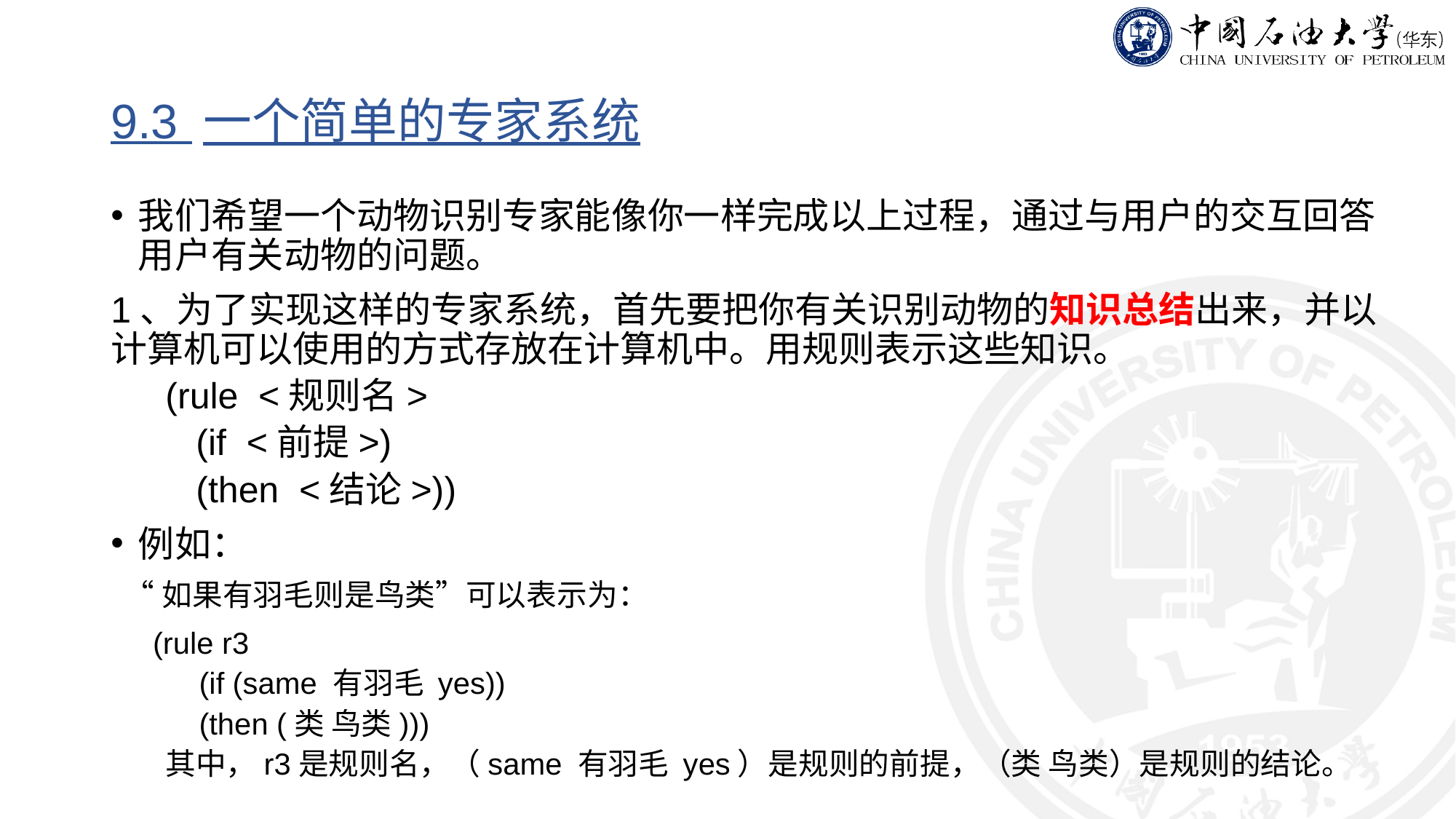

# 9.3 一个简单的专家系统
我们希望一个动物识别专家能像你一样完成以上过程，通过与用户的交互回答用户有关动物的问题。
1、为了实现这样的专家系统，首先要把你有关识别动物的知识总结出来，并以计算机可以使用的方式存放在计算机中。用规则表示这些知识。
(rule  <规则名>
   (if  <前提>)
   (then  <结论>))
例如：
  “如果有羽毛则是鸟类”可以表示为：
     (rule r3
    (if (same 有羽毛 yes))
    (then (类 鸟类)))
其中，r3是规则名，（same 有羽毛 yes）是规则的前提，（类 鸟类）是规则的结论。